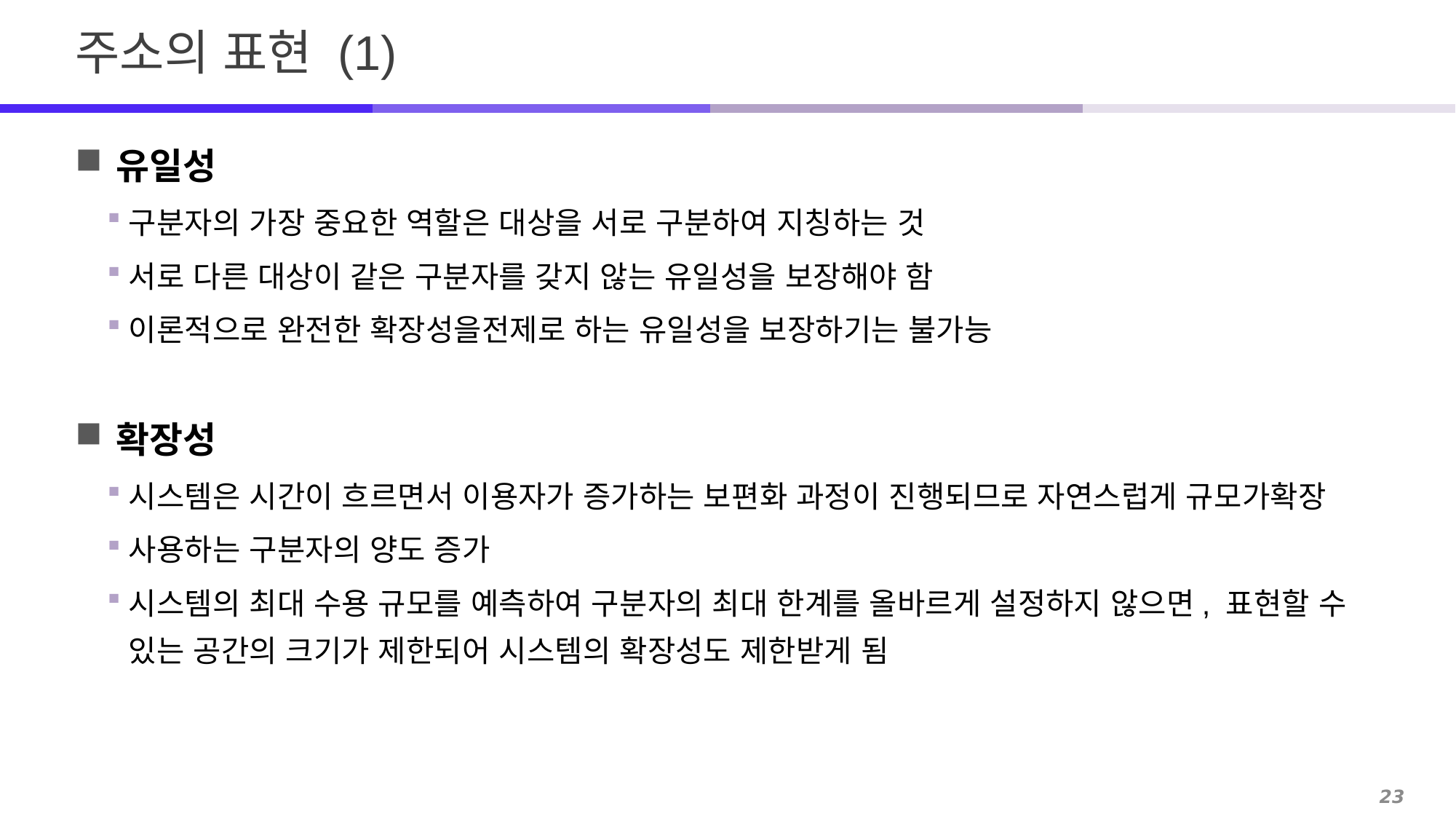

# 주소의 표현 (1)
유일성
구분자의 가장 중요한 역할은 대상을 서로 구분하여 지칭하는 것
서로 다른 대상이 같은 구분자를 갖지 않는 유일성을 보장해야 함
이론적으로 완전한 확장성을전제로 하는 유일성을 보장하기는 불가능

확장성
시스템은 시간이 흐르면서 이용자가 증가하는 보편화 과정이 진행되므로 자연스럽게 규모가확장
사용하는 구분자의 양도 증가
시스템의 최대 수용 규모를 예측하여 구분자의 최대 한계를 올바르게 설정하지 않으면, 표현할 수 있는 공간의 크기가 제한되어 시스템의 확장성도 제한받게 됨